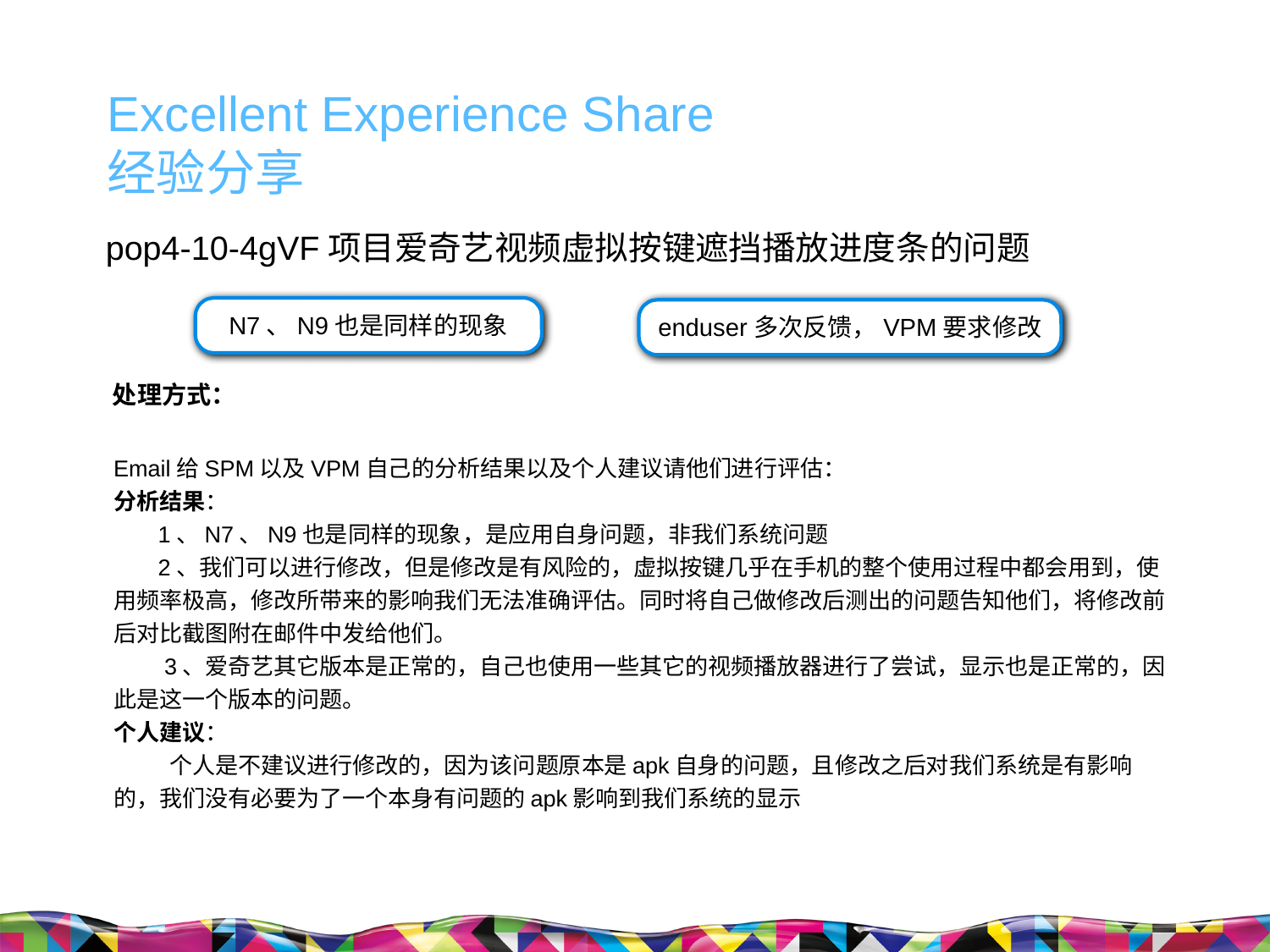

Excellent Experience Share
经验分享
pop4-10-4gVF项目爱奇艺视频虚拟按键遮挡播放进度条的问题

N7、N9也是同样的现象

enduser多次反馈，VPM要求修改
处理方式：
Email给SPM以及VPM自己的分析结果以及个人建议请他们进行评估：
分析结果：
       1、N7、N9也是同样的现象，是应用自身问题，非我们系统问题
       2、我们可以进行修改，但是修改是有风险的，虚拟按键几乎在手机的整个使用过程中都会用到，使用频率极高，修改所带来的影响我们无法准确评估。同时将自己做修改后测出的问题告知他们，将修改前后对比截图附在邮件中发给他们。
        3、爱奇艺其它版本是正常的，自己也使用一些其它的视频播放器进行了尝试，显示也是正常的，因此是这一个版本的问题。
个人建议：
        个人是不建议进行修改的，因为该问题原本是apk自身的问题，且修改之后对我们系统是有影响的，我们没有必要为了一个本身有问题的apk影响到我们系统的显示